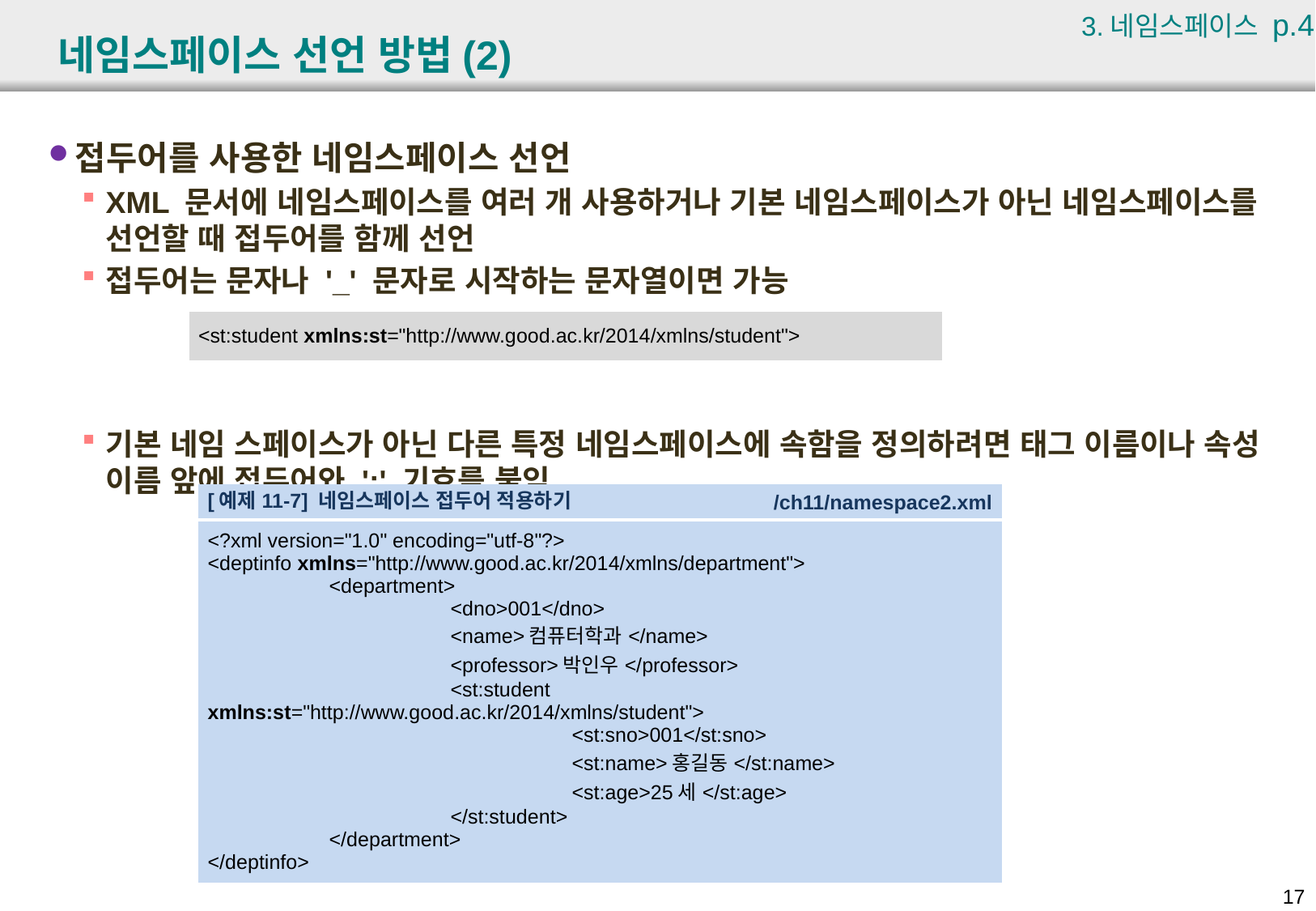

3.네임스페이스 p.422
# 네임스페이스 선언 방법(2)
접두어를 사용한 네임스페이스 선언
XML 문서에 네임스페이스를 여러 개 사용하거나 기본 네임스페이스가 아닌 네임스페이스를 선언할 때 접두어를 함께 선언
접두어는 문자나 '_' 문자로 시작하는 문자열이면 가능

기본 네임 스페이스가 아닌 다른 특정 네임스페이스에 속함을 정의하려면 태그 이름이나 속성 이름 앞에 접두어와 ':' 기호를 붙임

| <st:student xmlns:st="http://www.good.ac.kr/2014/xmlns/student"> |
| --- |
| [예제11-7] 네임스페이스 접두어 적용하기 | /ch11/namespace2.xml |
| --- | --- |
| <?xml version="1.0" encoding="utf-8"?> <deptinfo xmlns="http://www.good.ac.kr/2014/xmlns/department"> <department> <dno>001</dno> <name>컴퓨터학과</name> <professor>박인우</professor> <st:student xmlns:st="http://www.good.ac.kr/2014/xmlns/student"> <st:sno>001</st:sno> <st:name>홍길동</st:name> <st:age>25세</st:age> </st:student> </department> </deptinfo> |  |